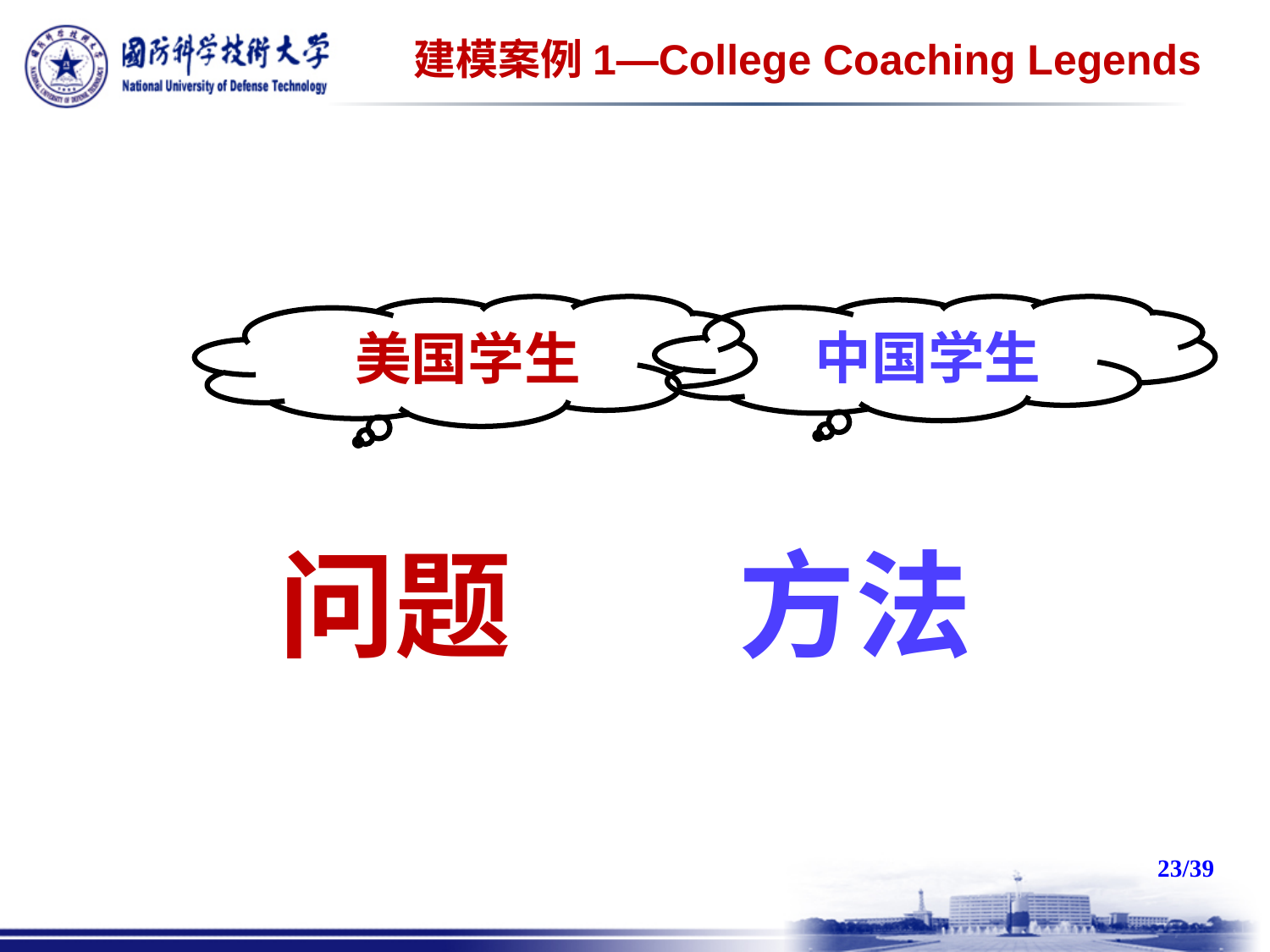

建模案例1—College Coaching Legends

美国学生

中国学生
问题
方法